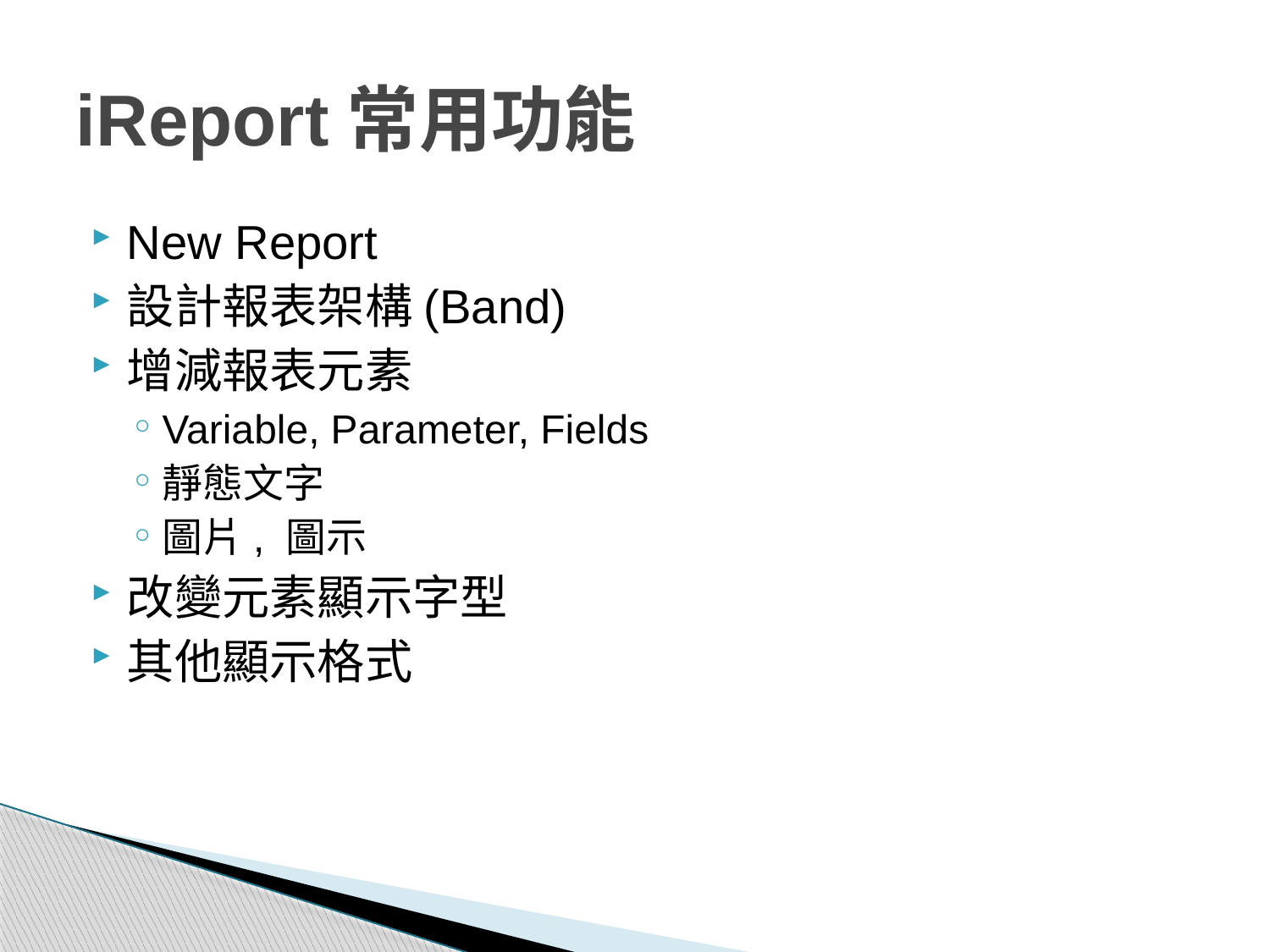

# iReport常用功能
New Report
設計報表架構(Band)
增減報表元素
Variable, Parameter, Fields
靜態文字
圖片, 圖示
改變元素顯示字型
其他顯示格式